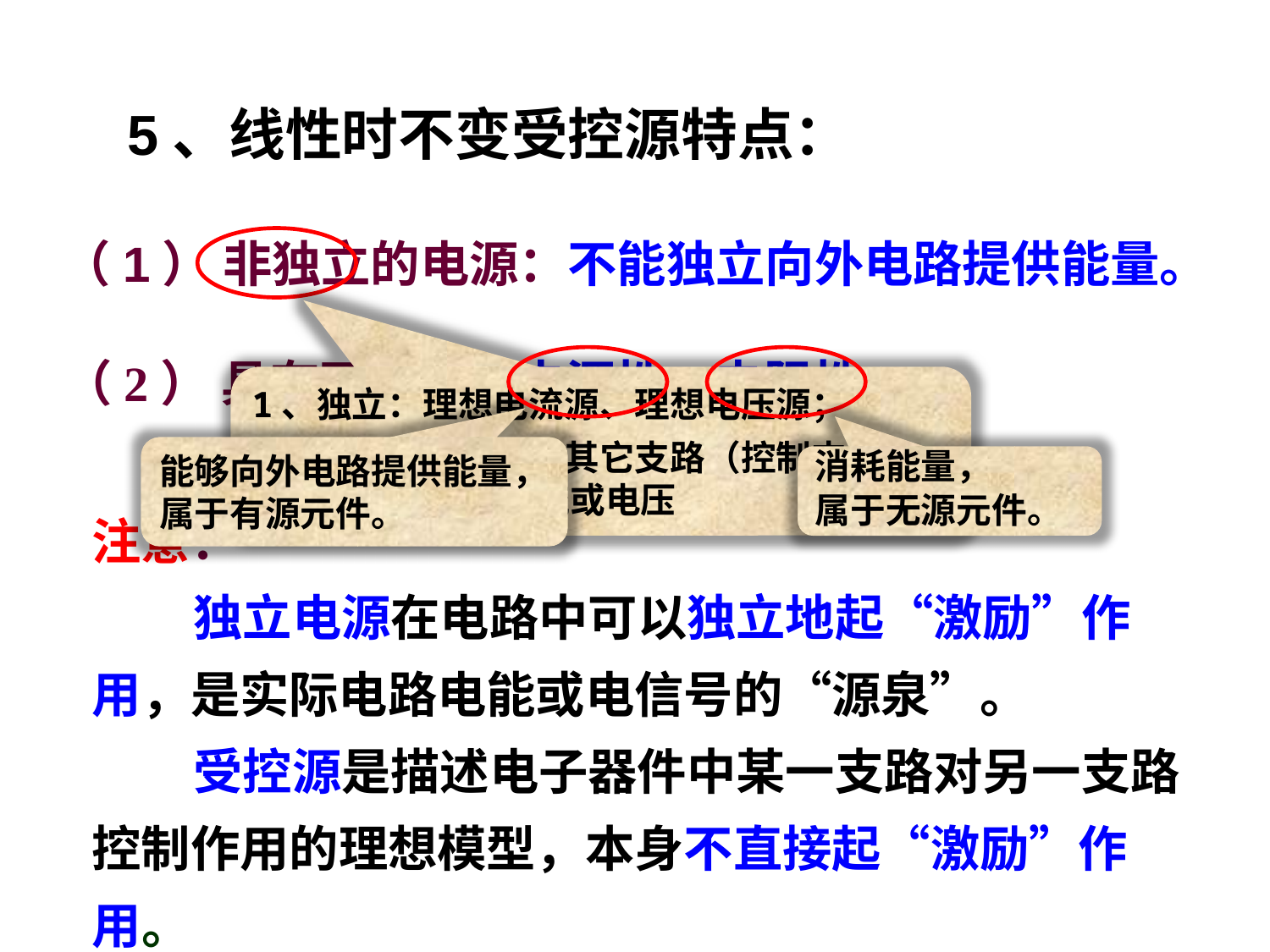

5、线性时不变受控源特点：
（1） 非独立的电源：不能独立向外电路提供能量。

（2） 具有两重性：电源性、电阻性。

1、独立：理想电流源、理想电压源；
2、非独立：受控于其它支路（控制支路），控制量为电流或电压
能够向外电路提供能量，属于有源元件。
消耗能量，
属于无源元件。
注意：
        独立电源在电路中可以独立地起“激励”作用，是实际电路电能或电信号的“源泉”。
        受控源是描述电子器件中某一支路对另一支路控制作用的理想模型，本身不直接起“激励”作用。

31